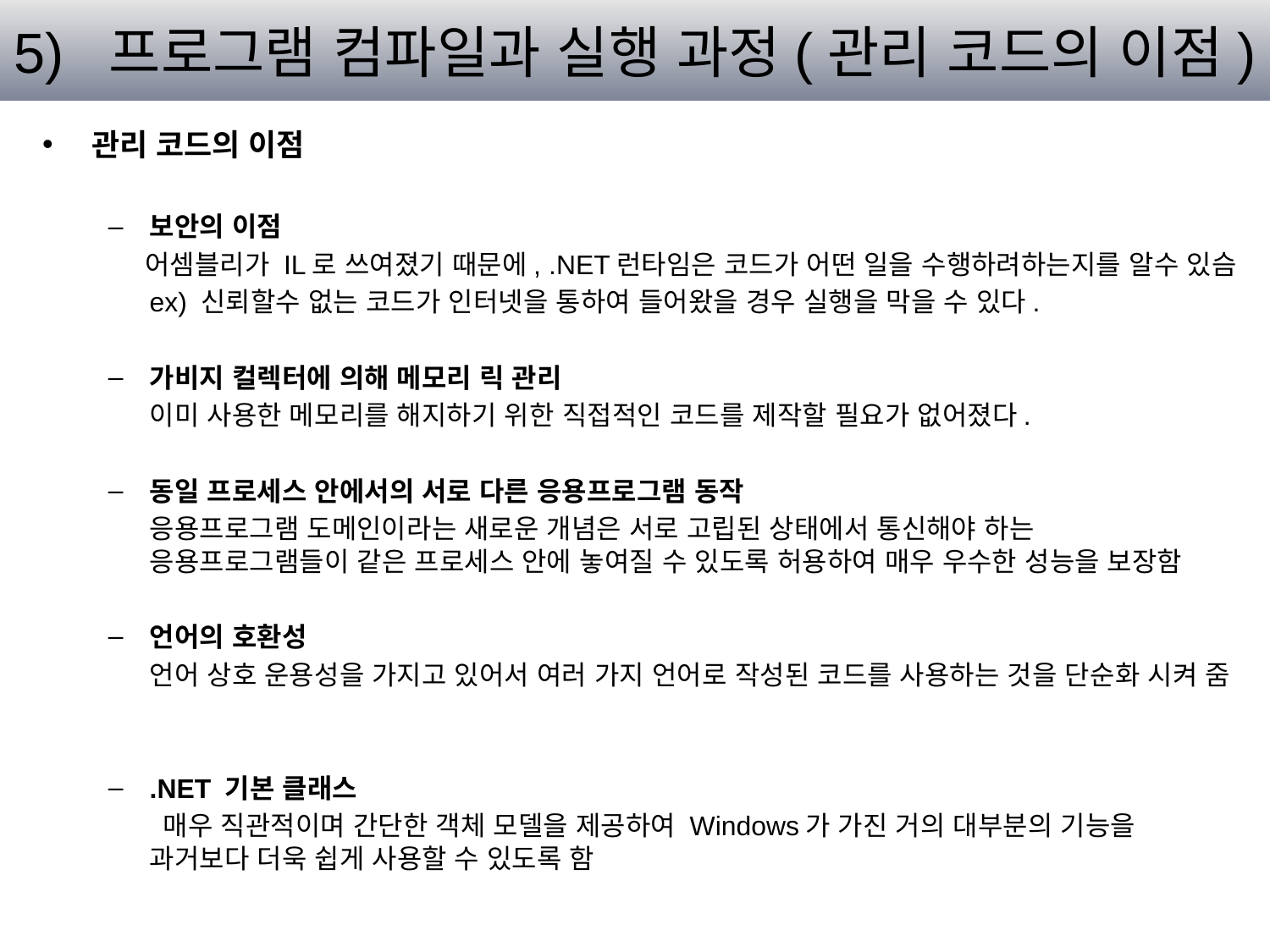

# 5)  프로그램 컴파일과 실행 과정(관리 코드의 이점)
관리 코드의 이점

보안의 이점
    어셈블리가 IL로 쓰여졌기 때문에, .NET런타임은 코드가 어떤 일을 수행하려하는지를 알수 있슴
	ex) 신뢰할수 없는 코드가 인터넷을 통하여 들어왔을 경우 실행을 막을 수 있다.

가비지 컬렉터에 의해 메모리 릭 관리
	이미 사용한 메모리를 해지하기 위한 직접적인 코드를 제작할 필요가 없어졌다.

동일 프로세스 안에서의 서로 다른 응용프로그램 동작
	응용프로그램 도메인이라는 새로운 개념은 서로 고립된 상태에서 통신해야 하는 응용프로그램들이 같은 프로세스 안에 놓여질 수 있도록 허용하여 매우 우수한 성능을 보장함

언어의 호환성
	언어 상호 운용성을 가지고 있어서 여러 가지 언어로 작성된 코드를 사용하는 것을 단순화 시켜 줌

.NET 기본 클래스
	 매우 직관적이며 간단한 객체 모델을 제공하여 Windows가 가진 거의 대부분의 기능을 과거보다 더욱 쉽게 사용할 수 있도록 함